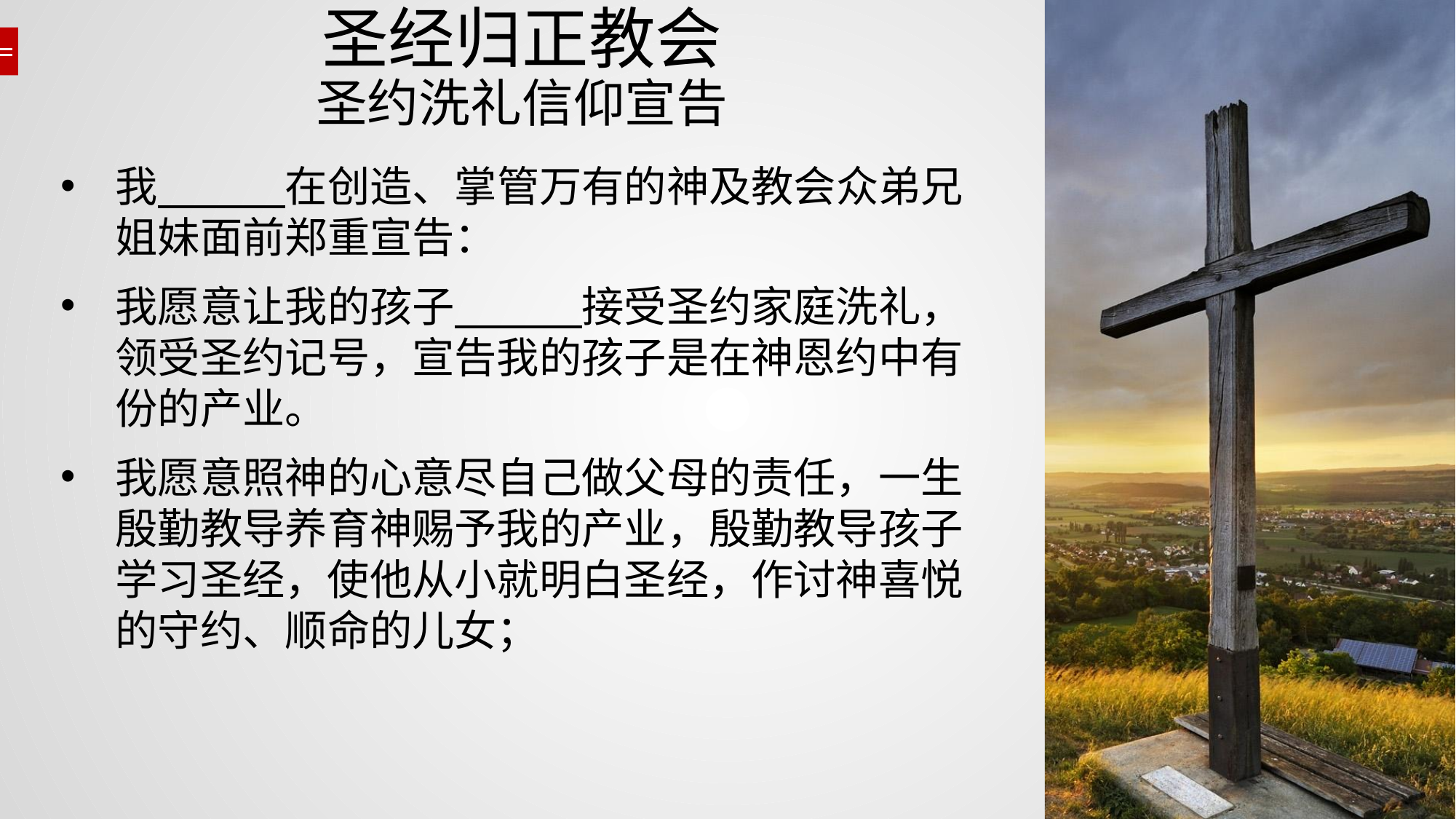

圣经归正教会
圣约洗礼信仰宣告
我　　　在创造、掌管万有的神及教会众弟兄姐妹面前郑重宣告：
我愿意让我的孩子　　　接受圣约家庭洗礼，领受圣约记号，宣告我的孩子是在神恩约中有份的产业。
我愿意照神的心意尽自己做父母的责任，一生殷勤教导养育神赐予我的产业，殷勤教导孩子学习圣经，使他从小就明白圣经，作讨神喜悦的守约、顺命的儿女；